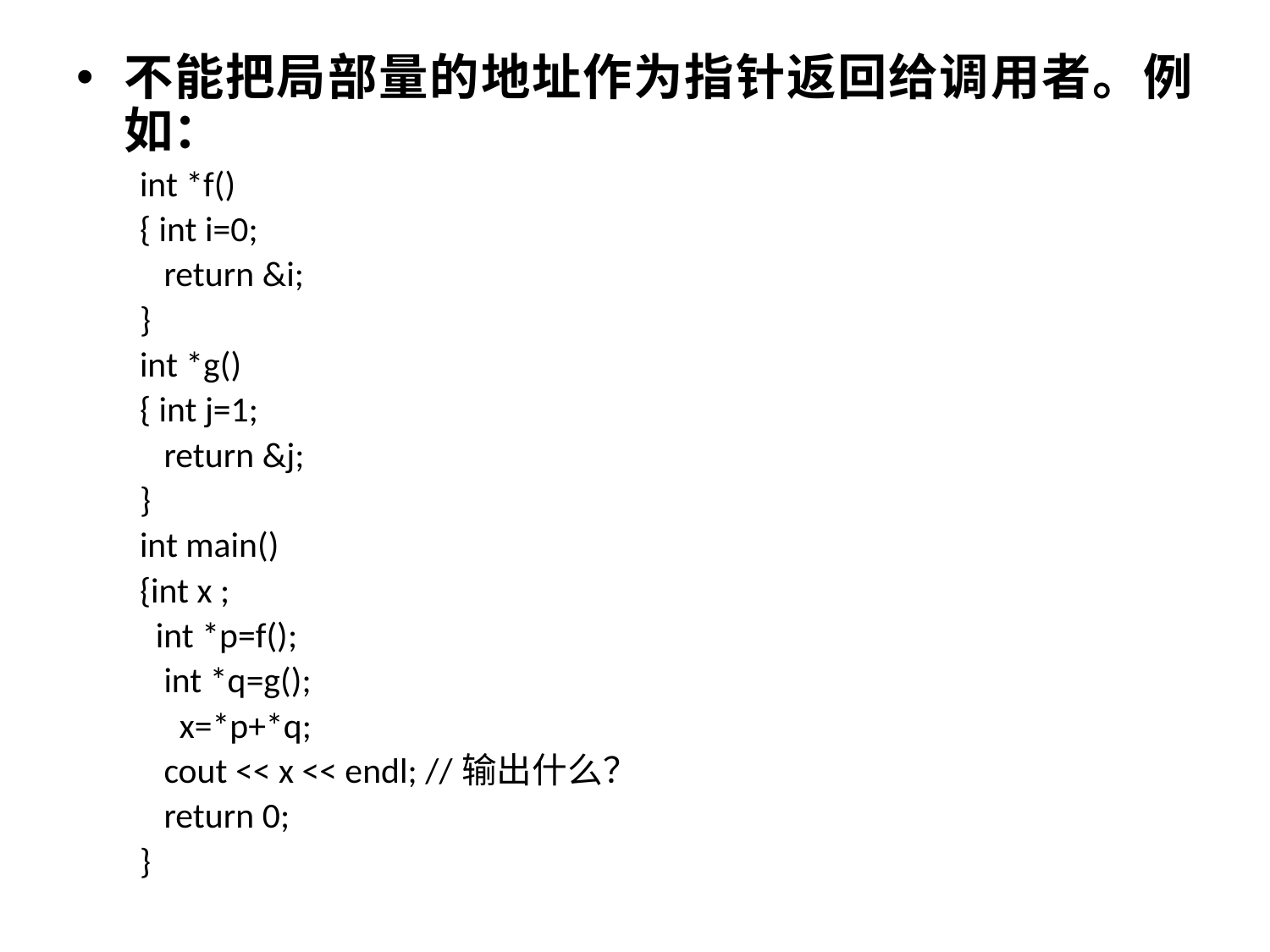

不能把局部量的地址作为指针返回给调用者。例如：
int *f()
{ int i=0;
   return &i;
}
int *g()
{ int j=1;
   return &j;
}
int main()
{int x ;
  int *p=f();
   int *q=g();
	x=*p+*q;
   cout << x << endl; //输出什么？
   return 0;
}